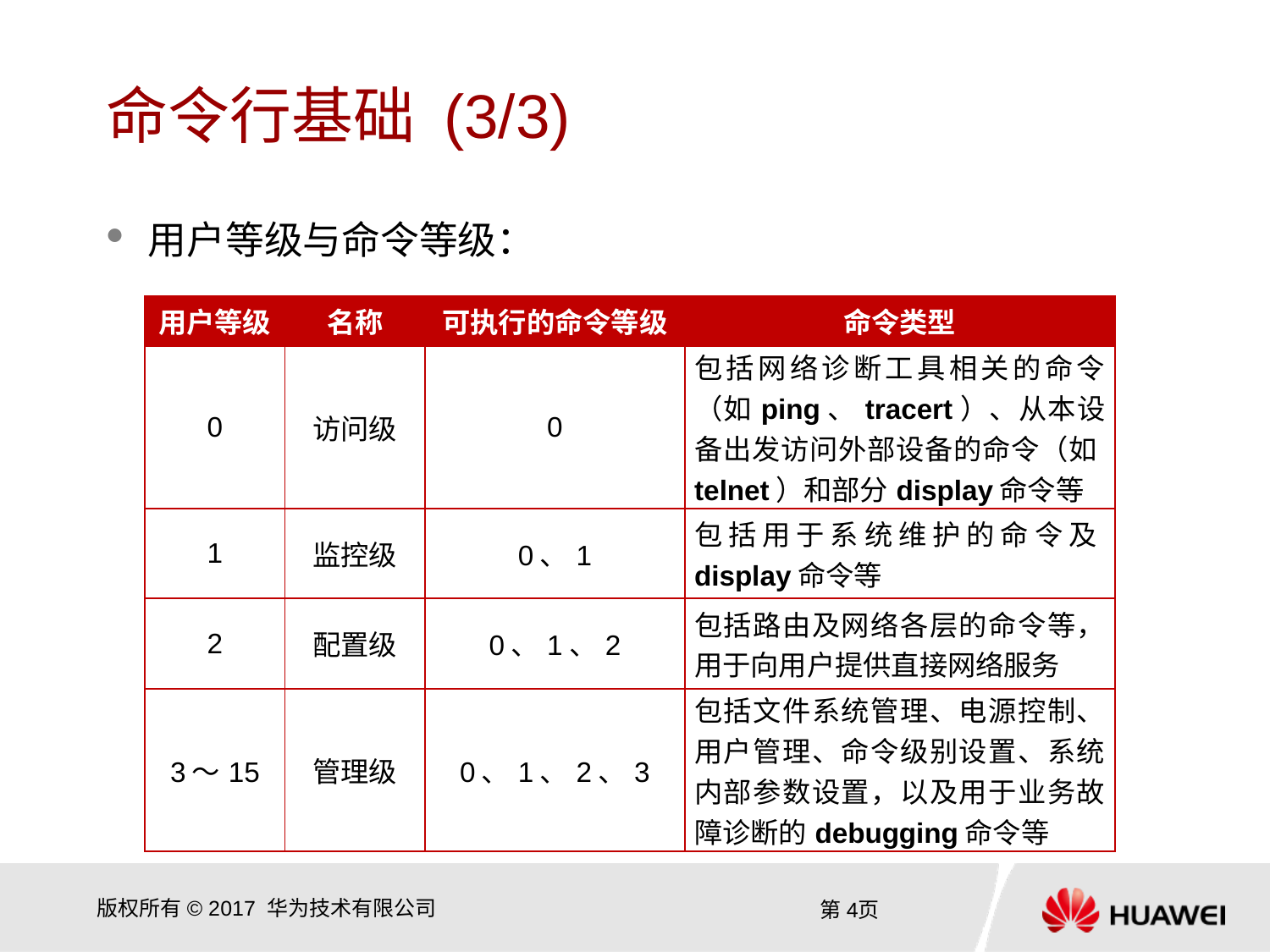

# 命令行基础 (3/3)
用户等级与命令等级：
| 用户等级 | 名称 | 可执行的命令等级 | 命令类型 |
| --- | --- | --- | --- |
| 0 | 访问级 | 0 | 包括网络诊断工具相关的命令（如ping、tracert）、从本设备出发访问外部设备的命令（如telnet）和部分display命令等 |
| 1 | 监控级 | 0、1 | 包括用于系统维护的命令及display命令等 |
| 2 | 配置级 | 0、1、2 | 包括路由及网络各层的命令等，用于向用户提供直接网络服务 |
| 3～15 | 管理级 | 0、1、2、3 | 包括文件系统管理、电源控制、用户管理、命令级别设置、系统内部参数设置，以及用于业务故障诊断的debugging命令等 |